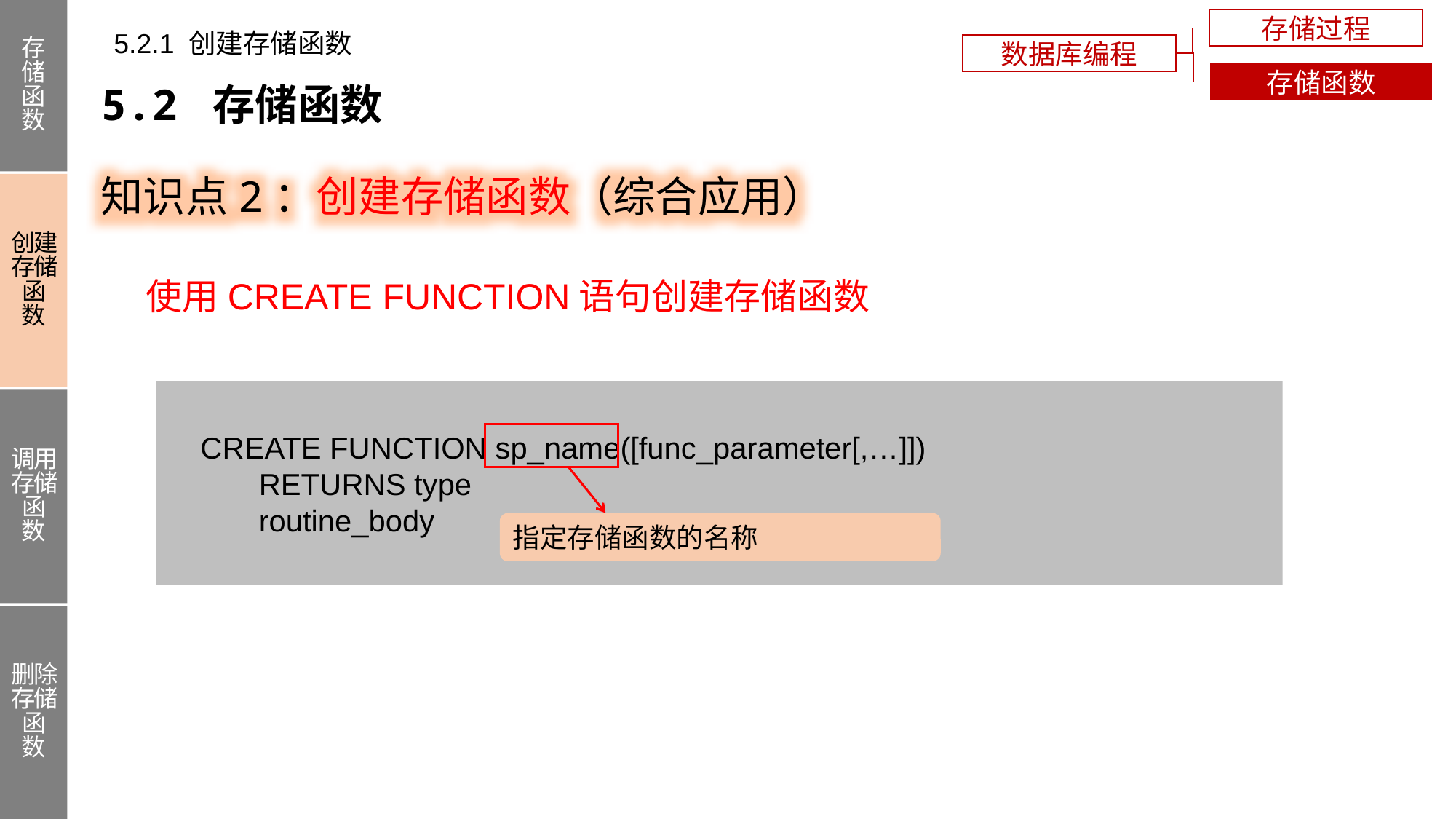

存储函数
创建存储函数
调用存储函数
删除存储函数
存储过程
5.2.1 创建存储函数
数据库编程
存储函数
5.2 存储函数
知识点2：创建存储函数（综合应用）
使用CREATE FUNCTION语句创建存储函数
    CREATE FUNCTION sp_name([func_parameter[,…]])
           RETURNS type
           routine_body

指定存储函数的名称